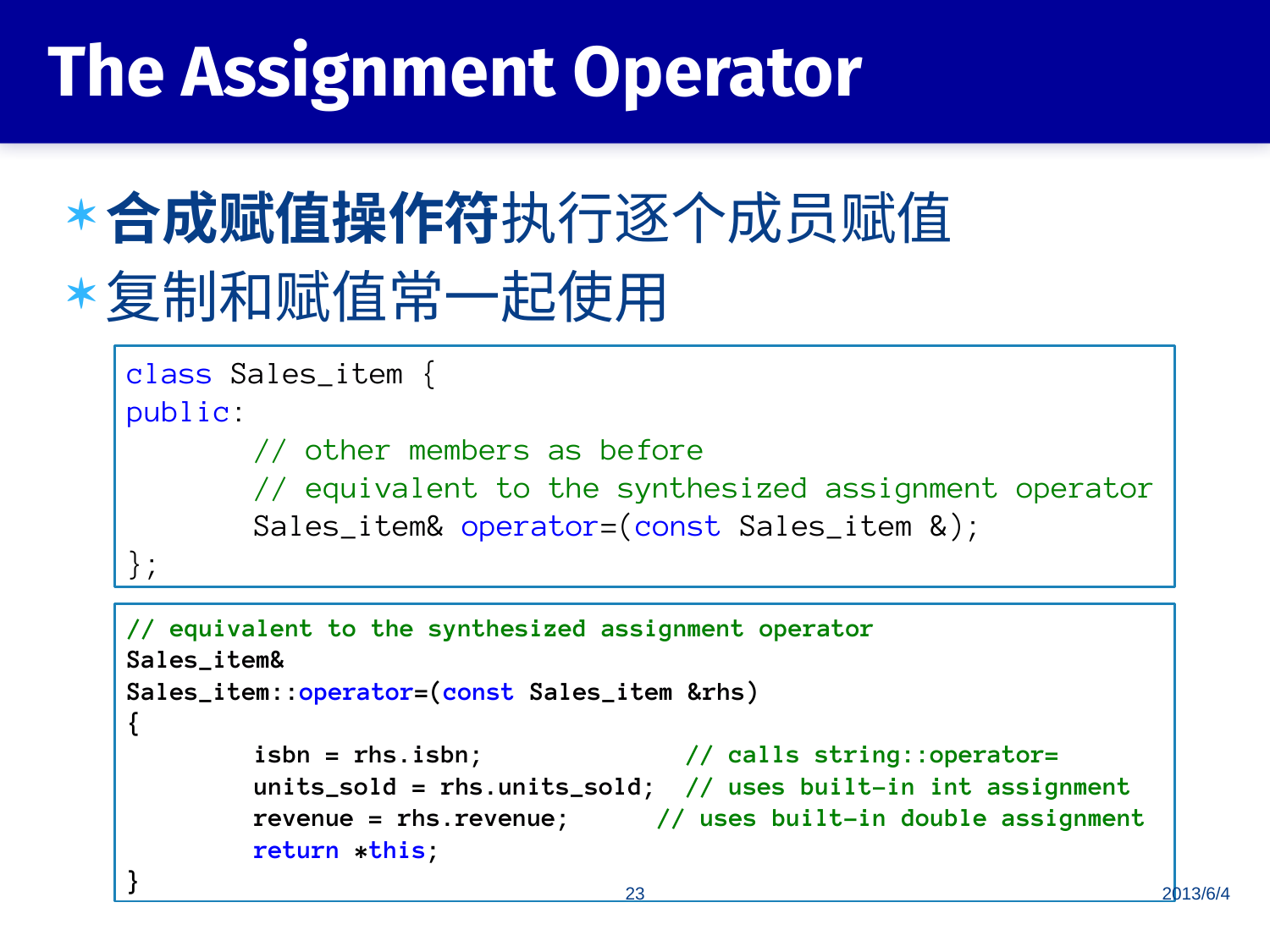

# The Assignment Operator
合成赋值操作符执行逐个成员赋值
复制和赋值常一起使用

class Sales_item {
public:
	// other members as before
	// equivalent to the synthesized assignment operator
	Sales_item& operator=(const Sales_item &);
};
// equivalent to the synthesized assignment operator
Sales_item&
Sales_item::operator=(const Sales_item &rhs)
{
	isbn = rhs.isbn;              // calls string::operator=
	units_sold = rhs.units_sold;  // uses built-in int assignment
	revenue = rhs.revenue;      // uses built-in double assignment
	return *this;
}
23
2013/6/4